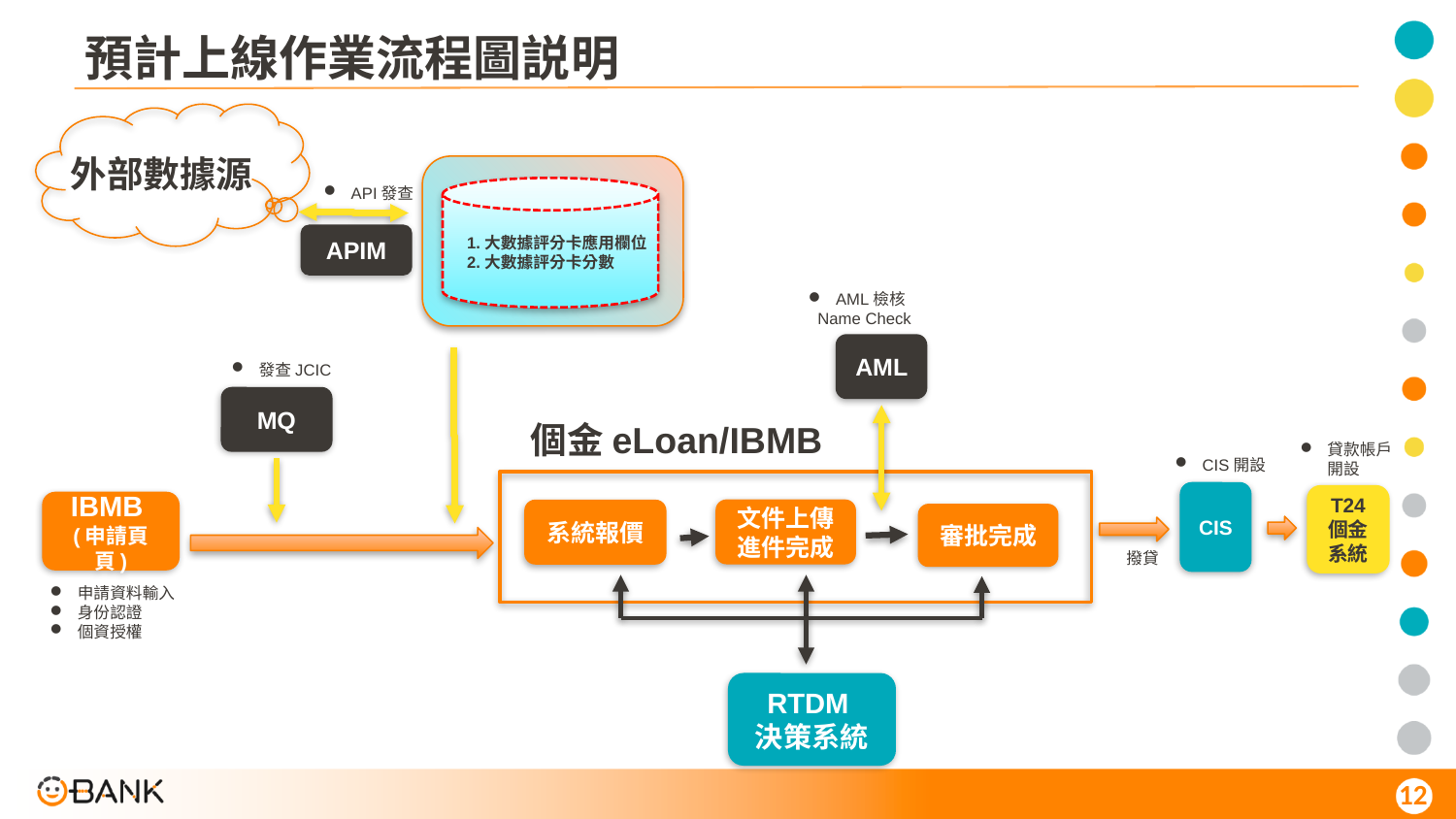

預計上線作業流程圖説明

外部數據源

API發查

APIM
1.大數據評分卡應用欄位
2.大數據評分卡分數
AML檢核
  Name Check
AML
發查JCIC
MQ
個金eLoan/IBMB

貸款帳戶開設
CIS開設

CIS
T24
個金系統
IBMB
(申請頁頁)
文件上傳進件完成
系統報價
審批完成

 撥貸
申請資料輸入
身份認證
個資授權
RTDM
決策系統